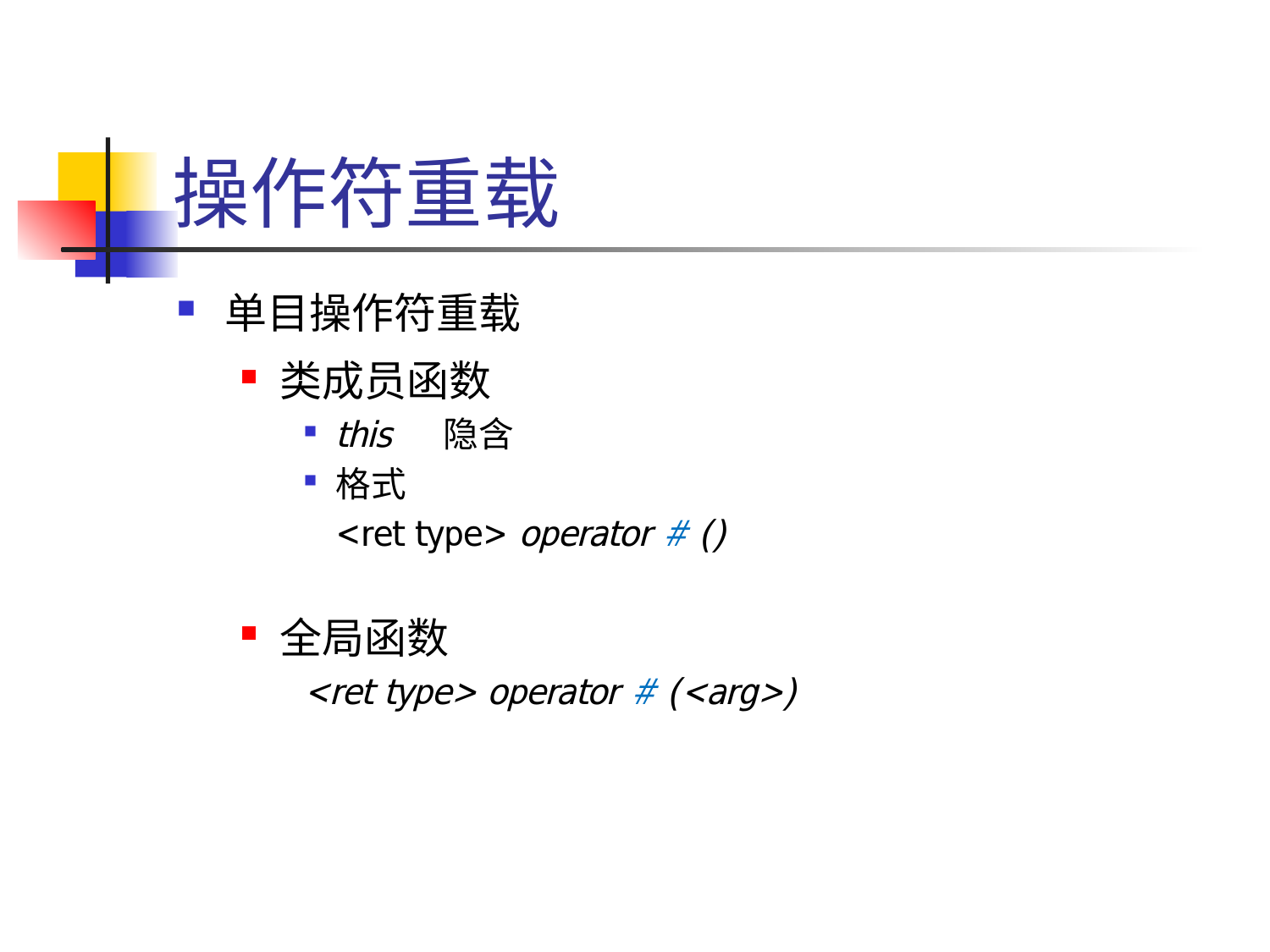

# 操作符重载
单目操作符重载
类成员函数
this    隐含
格式
	<ret type> operator # ()

全局函数
<ret type> operator # (<arg>)